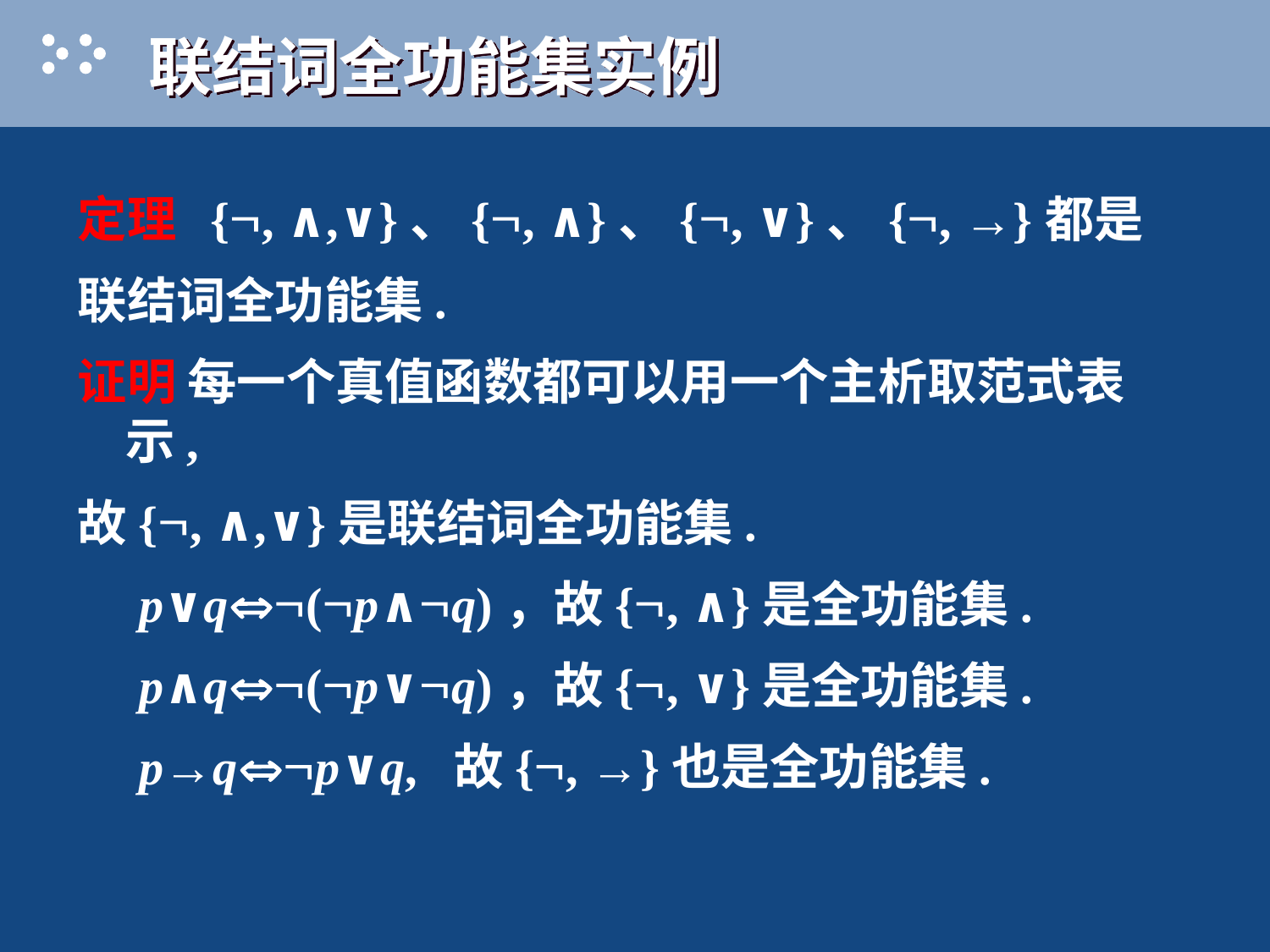

# 联结词全功能集实例
定理  {¬, ∧,∨}、{¬, ∧}、{¬, ∨}、{¬, →}都是
联结词全功能集.
证明 每一个真值函数都可以用一个主析取范式表示,
故{¬, ∧,∨}是联结词全功能集.
     p∨q⇔¬(¬p∧¬q)，故{¬, ∧}是全功能集.
     p∧q⇔¬(¬p∨¬q)，故{¬, ∨}是全功能集.
     p→q⇔¬p∨q,  故{¬, →}也是全功能集.